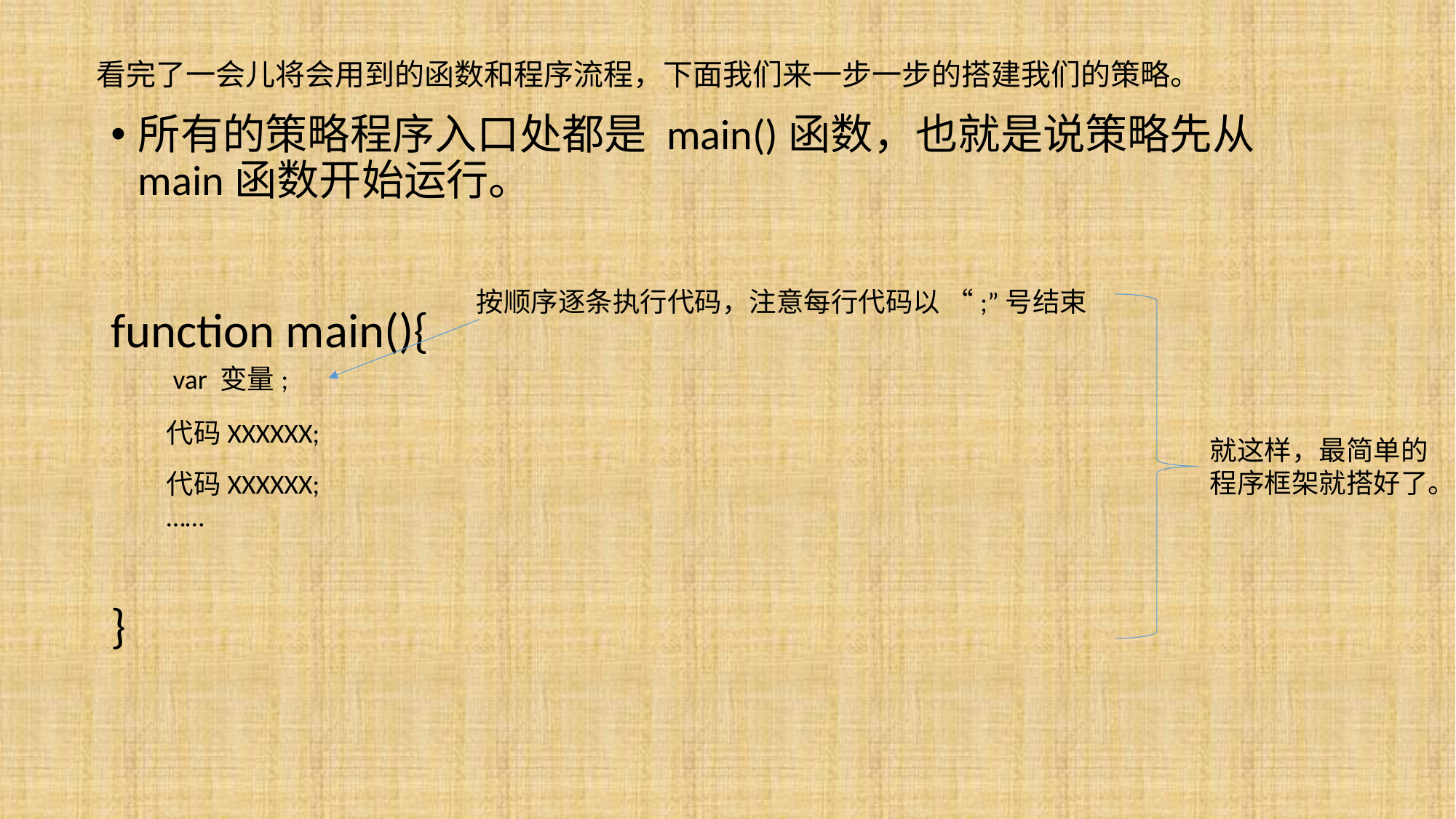

# 看完了一会儿将会用到的函数和程序流程，下面我们来一步一步的搭建我们的策略。
所有的策略程序入口处都是 main()函数，也就是说策略先从main函数开始运行。
按顺序逐条执行代码，注意每行代码以 “;”号结束
function main(){

var 变量;
代码XXXXXX;
就这样，最简单的程序框架就搭好了。
代码XXXXXX;
……
}